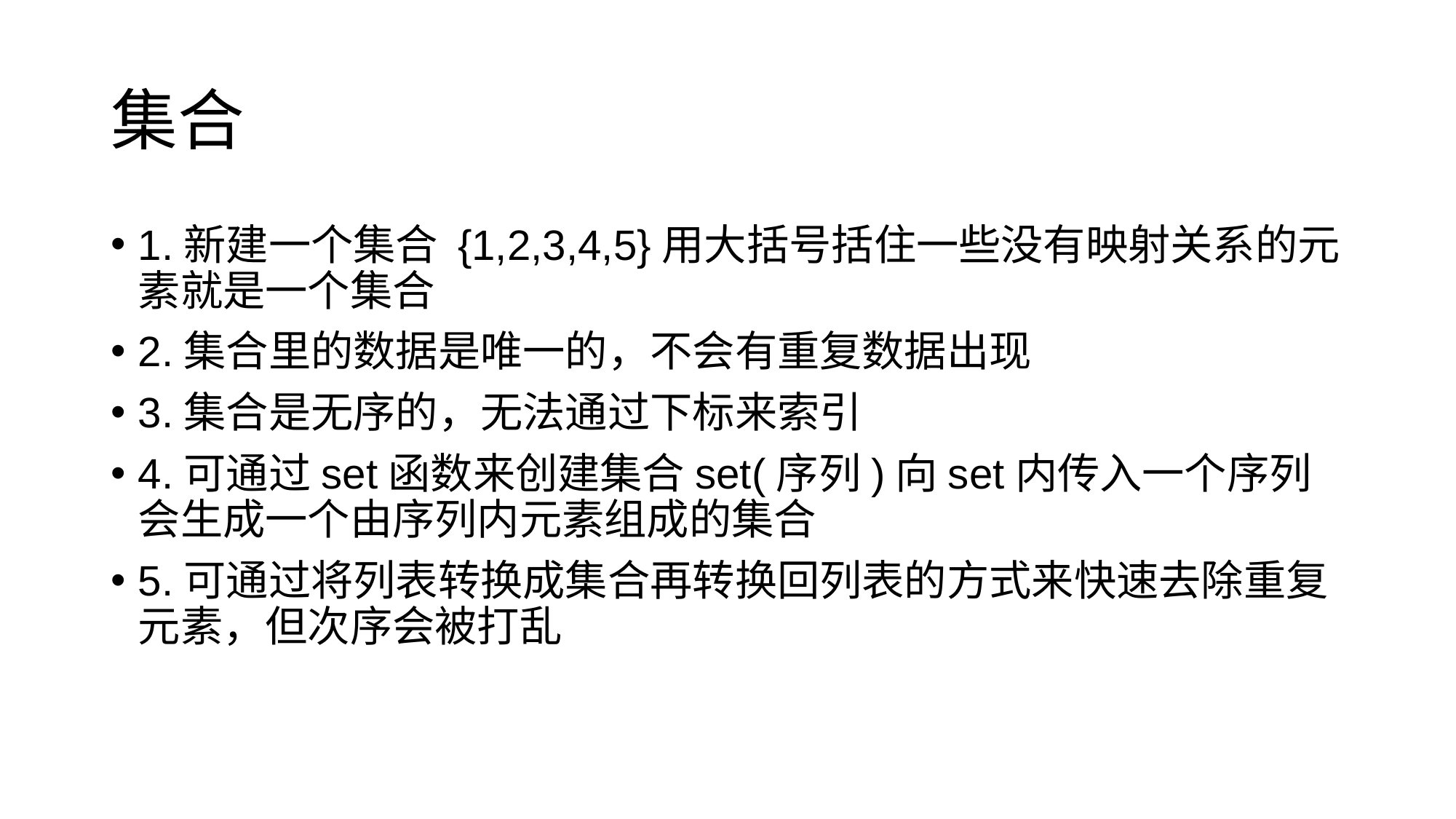

# 集合
1.新建一个集合 {1,2,3,4,5}用大括号括住一些没有映射关系的元素就是一个集合
2.集合里的数据是唯一的，不会有重复数据出现
3.集合是无序的，无法通过下标来索引
4.可通过set函数来创建集合set(序列)向set内传入一个序列会生成一个由序列内元素组成的集合
5.可通过将列表转换成集合再转换回列表的方式来快速去除重复元素，但次序会被打乱